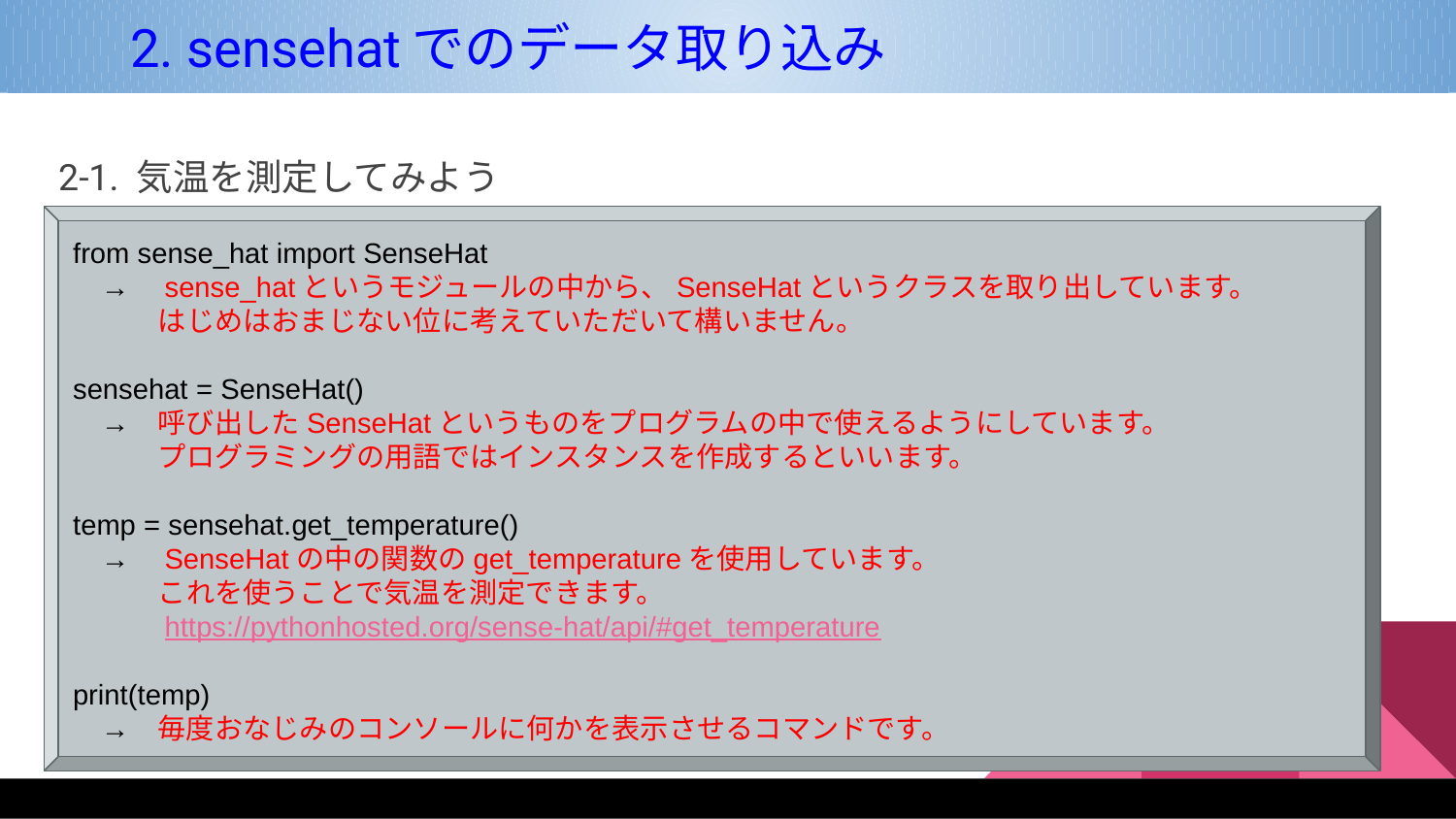

2. sensehatでのデータ取り込み
2-1. 気温を測定してみよう

from sense_hat import SenseHat
　→　sense_hatというモジュールの中から、SenseHatというクラスを取り出しています。
　　　はじめはおまじない位に考えていただいて構いません。

sensehat = SenseHat()
　→　呼び出したSenseHatというものをプログラムの中で使えるようにしています。
　　　プログラミングの用語ではインスタンスを作成するといいます。

temp = sensehat.get_temperature()
　→　SenseHatの中の関数のget_temperatureを使用しています。
　　　これを使うことで気温を測定できます。
　　　https://pythonhosted.org/sense-hat/api/#get_temperature

print(temp)
　→　毎度おなじみのコンソールに何かを表示させるコマンドです。